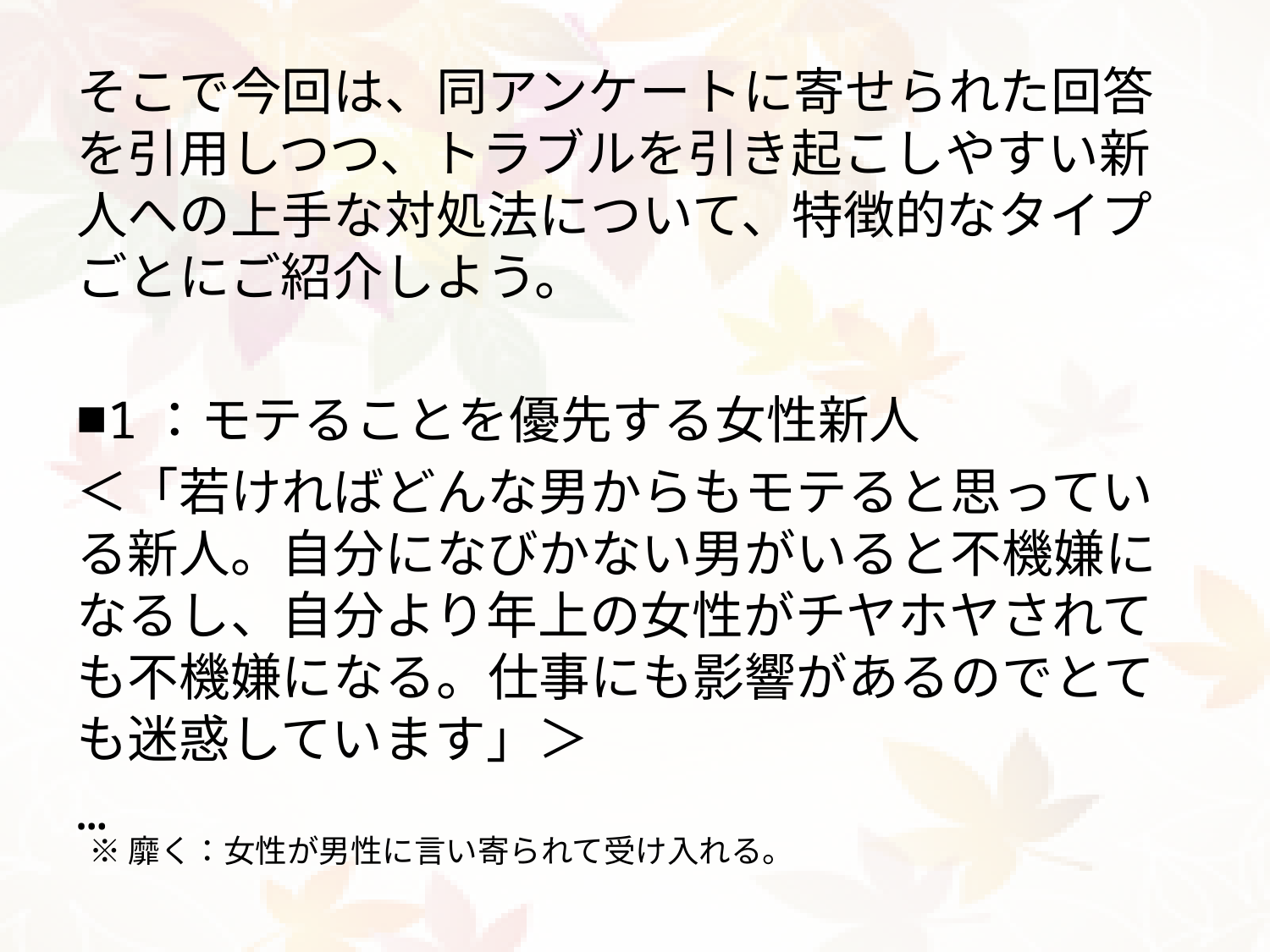

そこで今回は、同アンケートに寄せられた回答を引用しつつ、トラブルを引き起こしやすい新人への上手な対処法について、特徴的なタイプごとにご紹介しよう。

■1：モテることを優先する女性新人
＜「若ければどんな男からもモテると思っている新人。自分になびかない男がいると不機嫌になるし、自分より年上の女性がチヤホヤされても不機嫌になる。仕事にも影響があるのでとても迷惑しています」＞
…
※靡く：女性が男性に言い寄られて受け入れる。